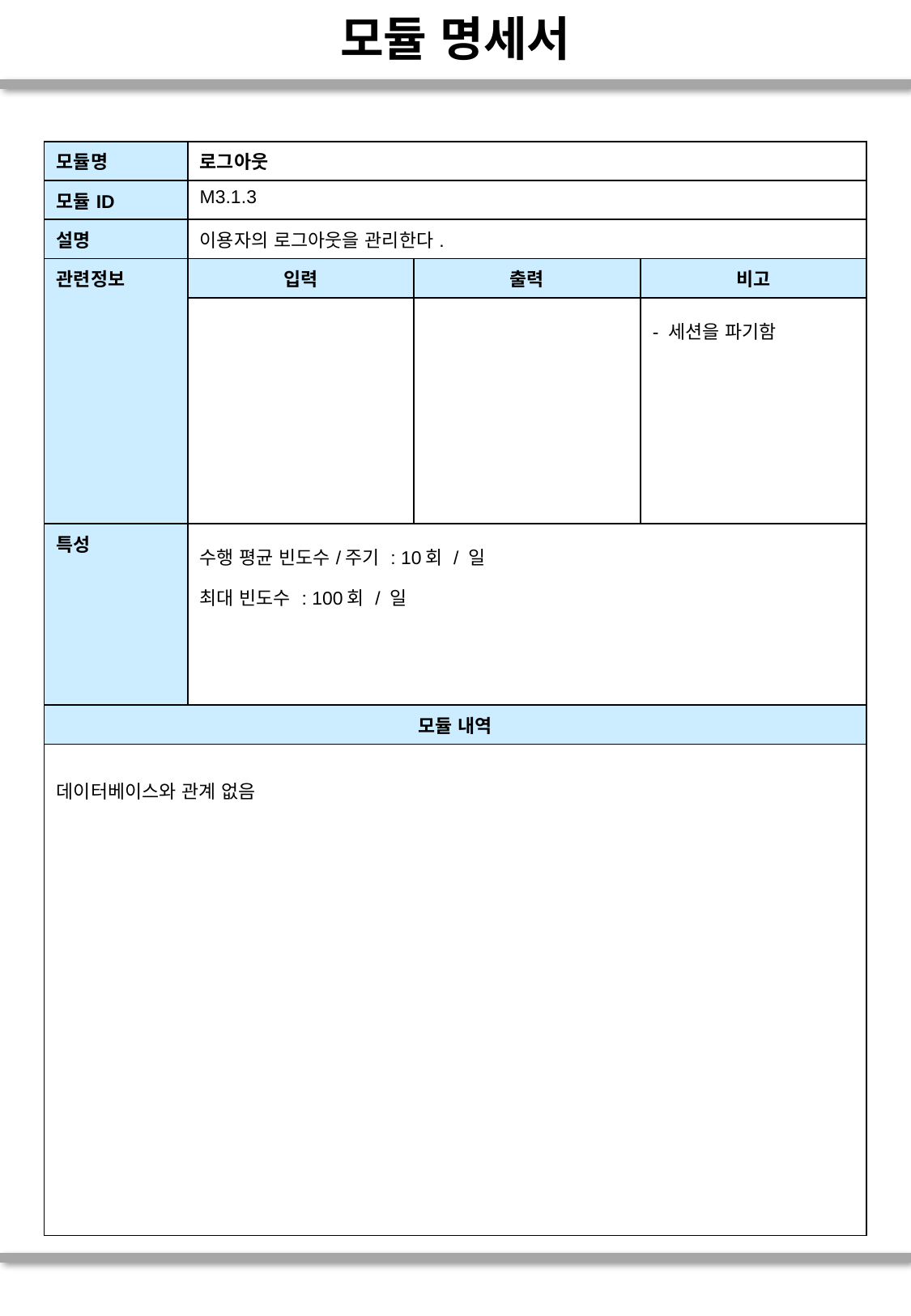

# 모듈 명세서
| 모듈명 | 로그아웃 |  |  |
| --- | --- | --- | --- |
| 모듈ID | M3.1.3 |  |  |
| 설명 | 이용자의 로그아웃을 관리한다. |  |  |
| 관련정보 | 입력 | 출력 | 비고 |
|  |  |  | - 세션을 파기함 |
| 특성 | 수행 평균 빈도수/주기 : 10회 / 일 최대 빈도수 : 100회 / 일 |  |  |
| 모듈 내역 |  |  |  |
| 데이터베이스와 관계 없음 |  |  |  |